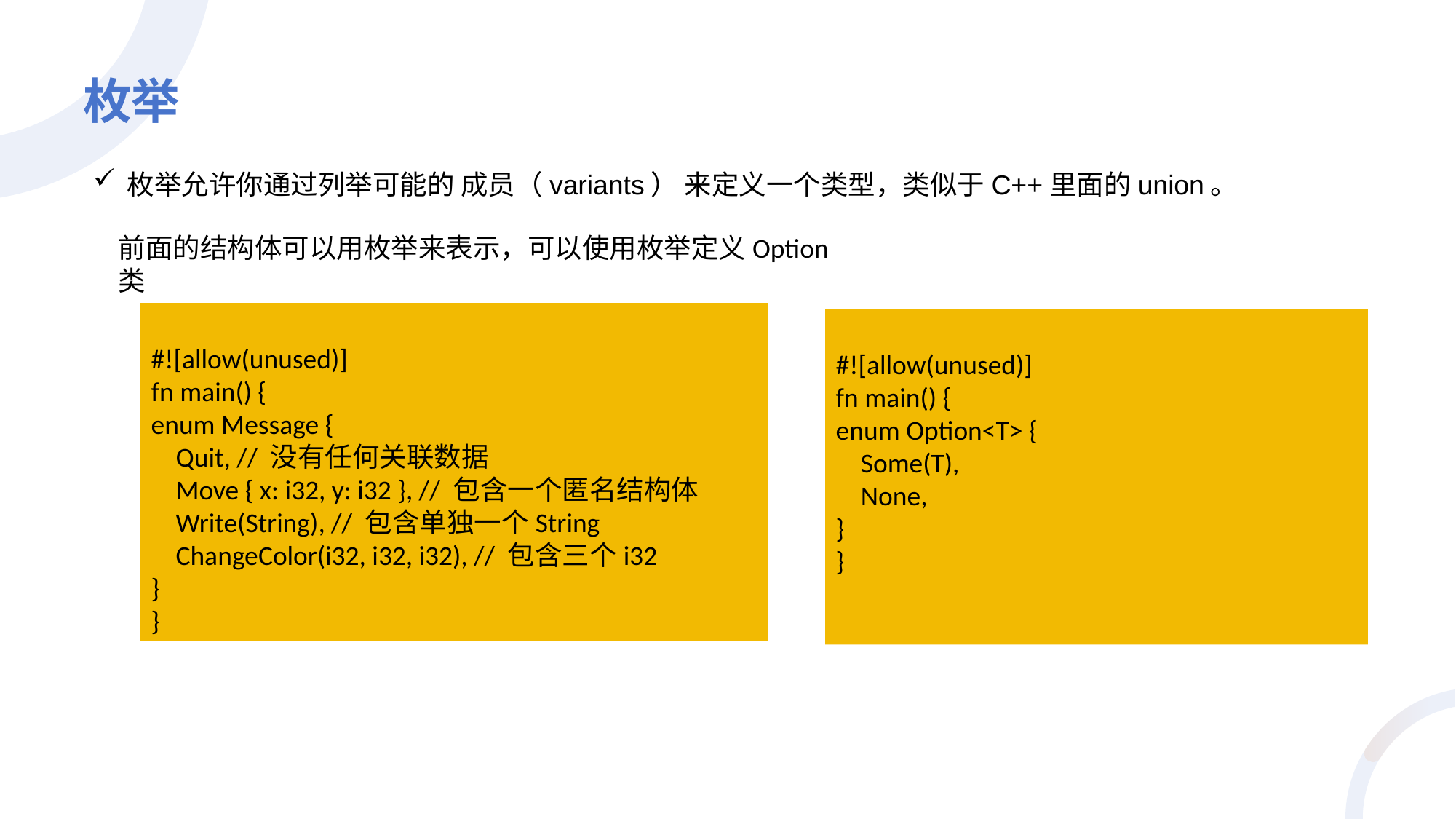

# 枚举
枚举允许你通过列举可能的 成员（variants） 来定义一个类型，类似于C++里面的union。
前面的结构体可以用枚举来表示，可以使用枚举定义Option类

#![allow(unused)]
fn main() {
enum Message {
    Quit, // 没有任何关联数据
    Move { x: i32, y: i32 }, // 包含一个匿名结构体
    Write(String), // 包含单独一个String
    ChangeColor(i32, i32, i32), // 包含三个i32
}
}

#![allow(unused)]
fn main() {
enum Option<T> {
    Some(T),
    None,
}
}